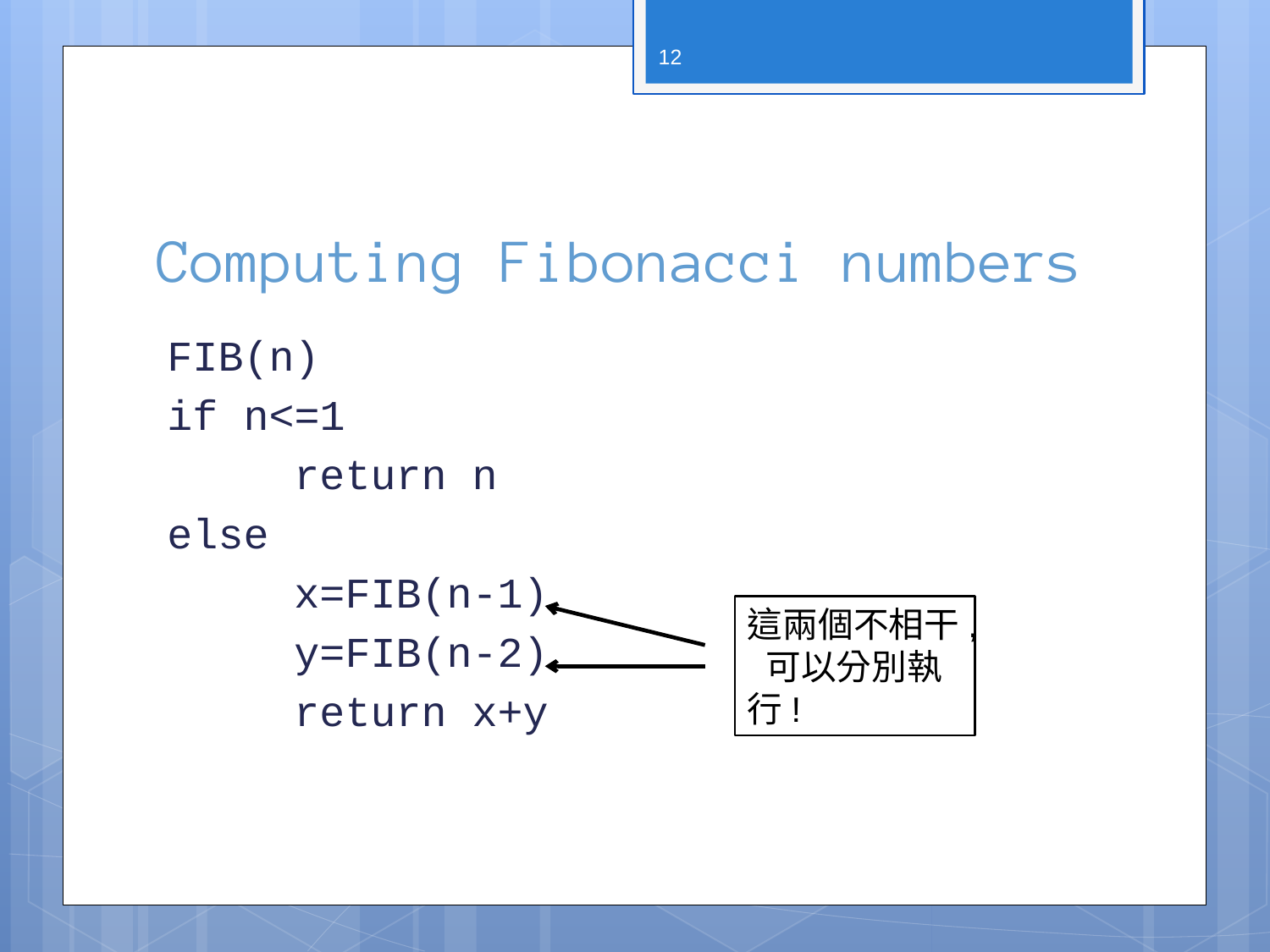

12
# Computing Fibonacci numbers
FIB(n)
if n<=1
	return n
else
	x=FIB(n-1)
	y=FIB(n-2)
	return x+y
這兩個不相干, 可以分別執行!